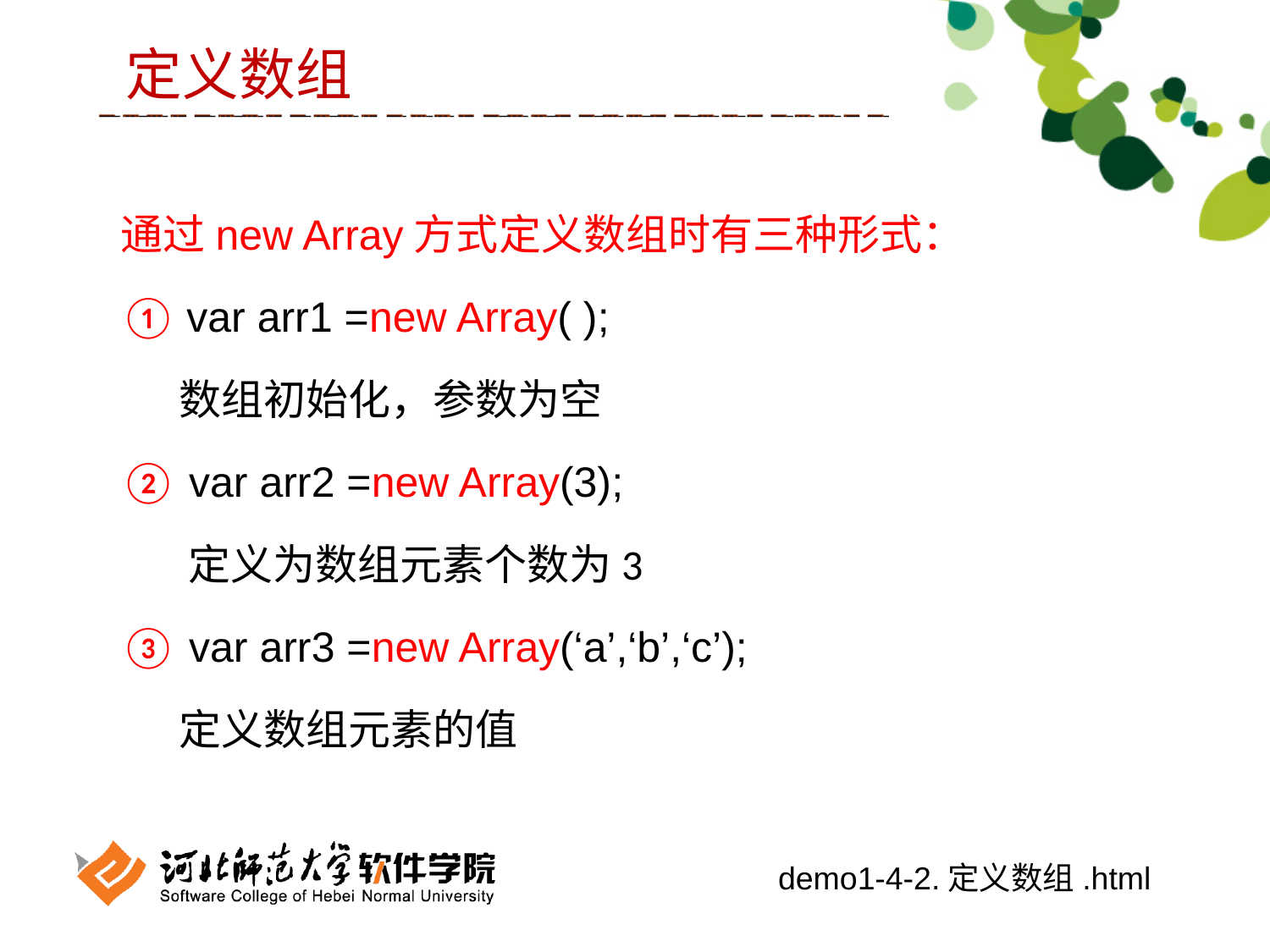

定义数组
通过new Array方式定义数组时有三种形式：
① var arr1 =new Array( );
     数组初始化，参数为空
② var arr2 =new Array(3);
      定义为数组元素个数为3
③ var arr3 =new Array(‘a’,‘b’,‘c’);
     定义数组元素的值

demo1-4-2.定义数组.html